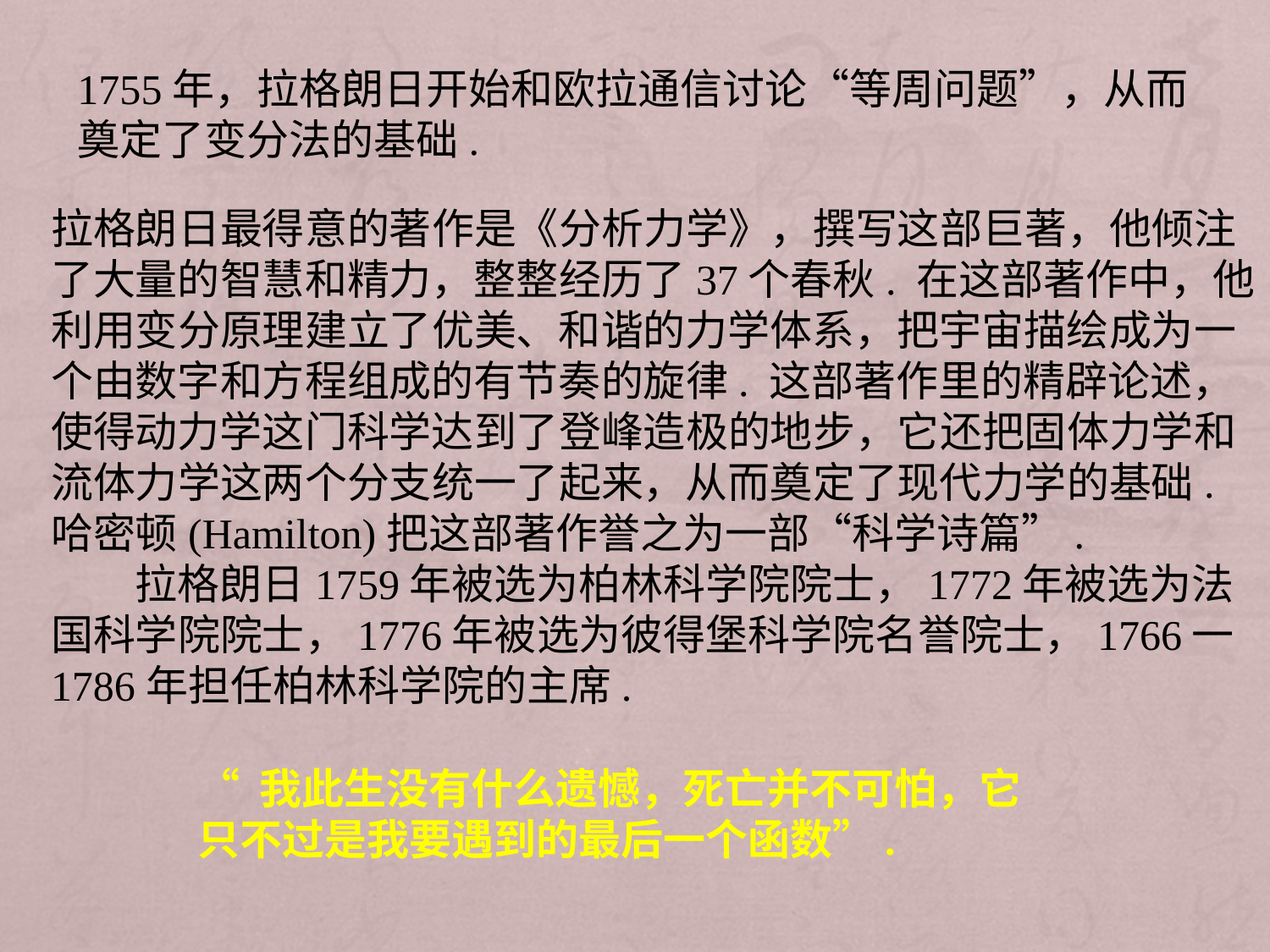

1755年，拉格朗日开始和欧拉通信讨论“等周问题”，从而奠定了变分法的基础.
拉格朗日最得意的著作是《分析力学》，撰写这部巨著，他倾注了大量的智慧和精力，整整经历了37个春秋. 在这部著作中，他利用变分原理建立了优美、和谐的力学体系，把宇宙描绘成为一个由数字和方程组成的有节奏的旋律. 这部著作里的精辟论述，使得动力学这门科学达到了登峰造极的地步，它还把固体力学和流体力学这两个分支统一了起来，从而奠定了现代力学的基础. 哈密顿(Hamilton)把这部著作誉之为一部“科学诗篇”.
　　拉格朗日1759年被选为柏林科学院院士，1772年被选为法国科学院院士，1776年被选为彼得堡科学院名誉院士，1766一1786年担任柏林科学院的主席.
“ 我此生没有什么遗憾，死亡并不可怕，它只不过是我要遇到的最后一个函数”.